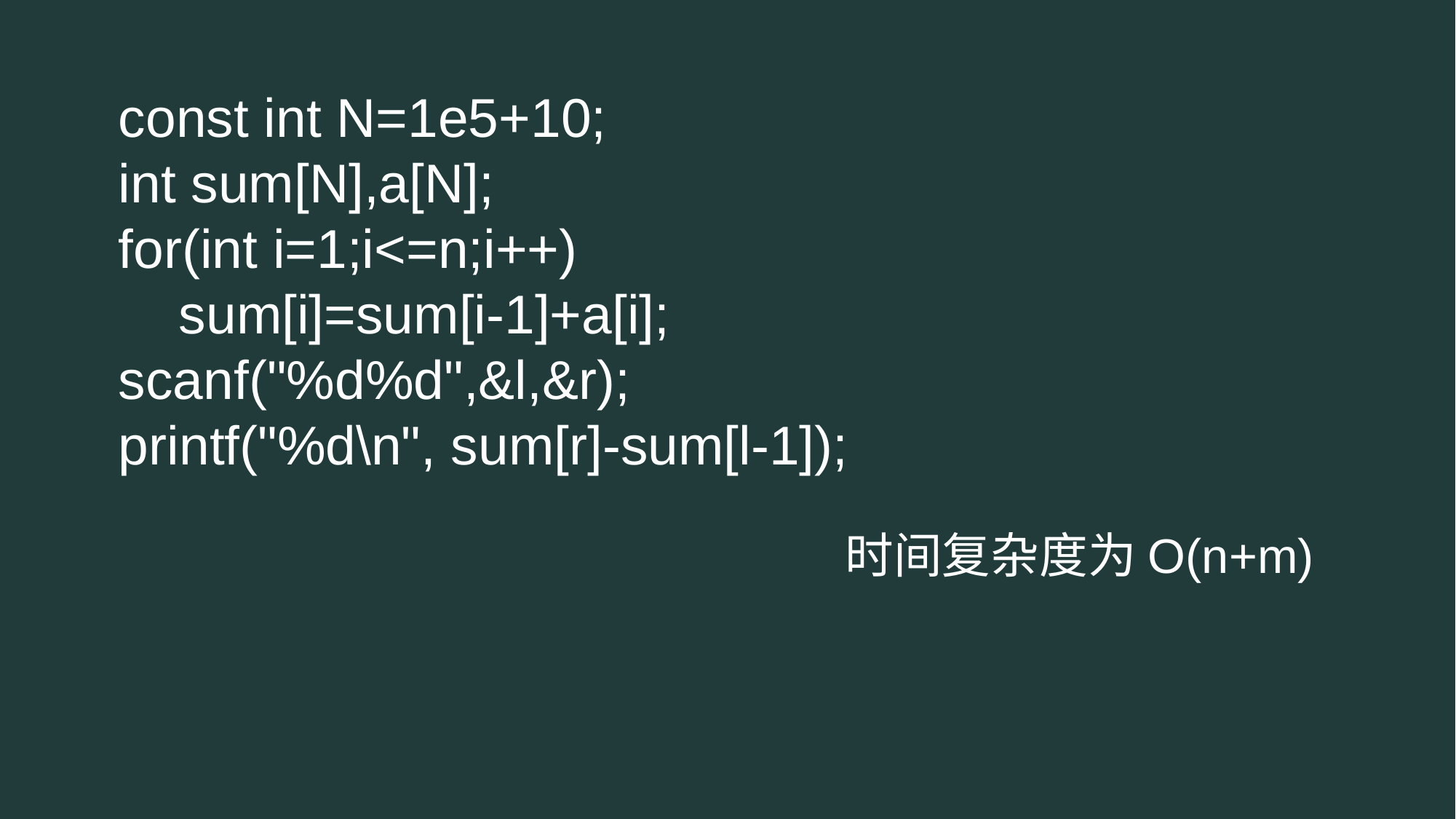

const int N=1e5+10;
int sum[N],a[N];
for(int i=1;i<=n;i++)
    sum[i]=sum[i-1]+a[i];
scanf("%d%d",&l,&r);
printf("%d\n", sum[r]-sum[l-1]);
时间复杂度为O(n+m)